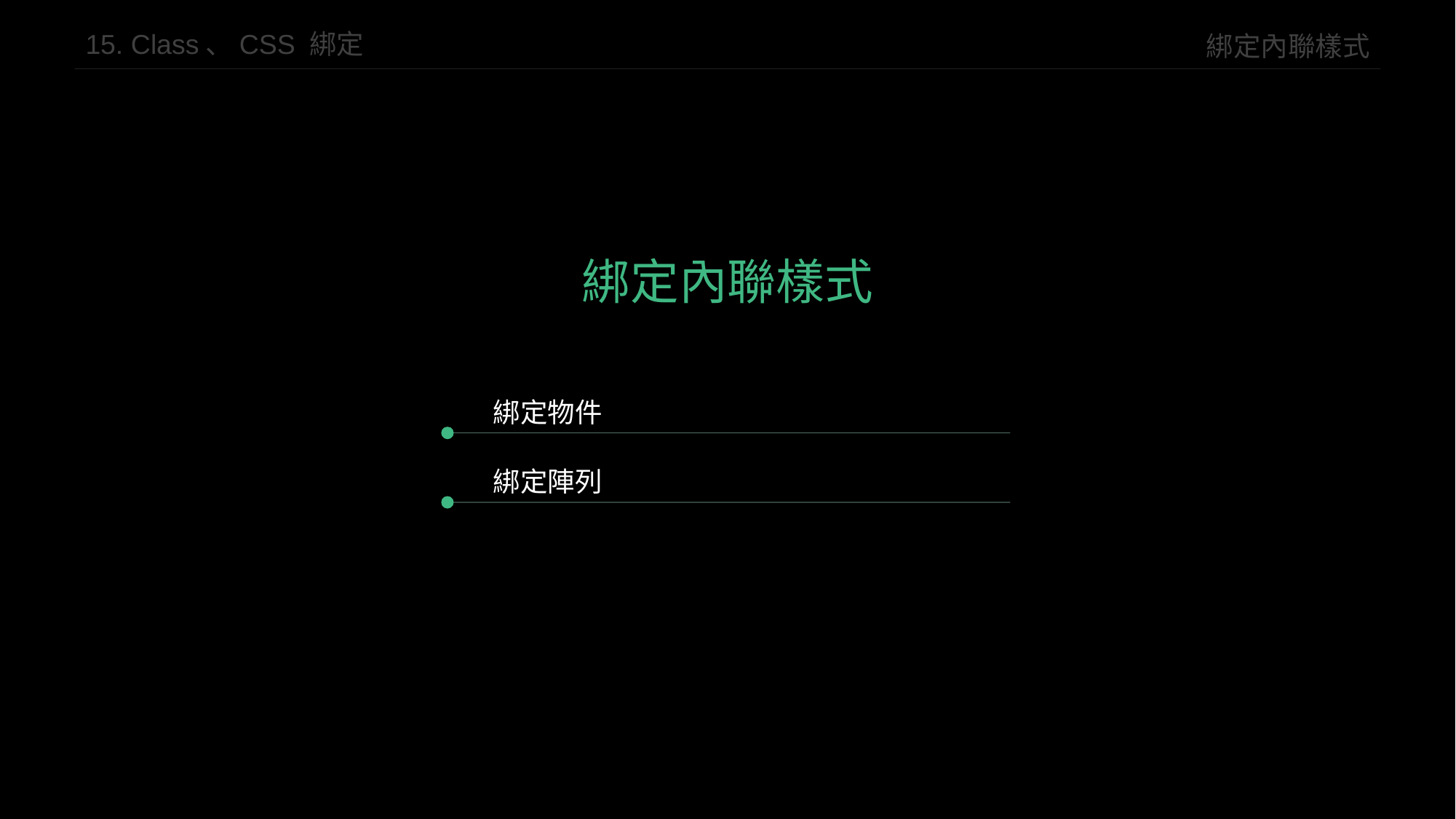

綁定內聯樣式
15. Class、CSS 綁定
綁定內聯樣式
綁定物件

綁定陣列